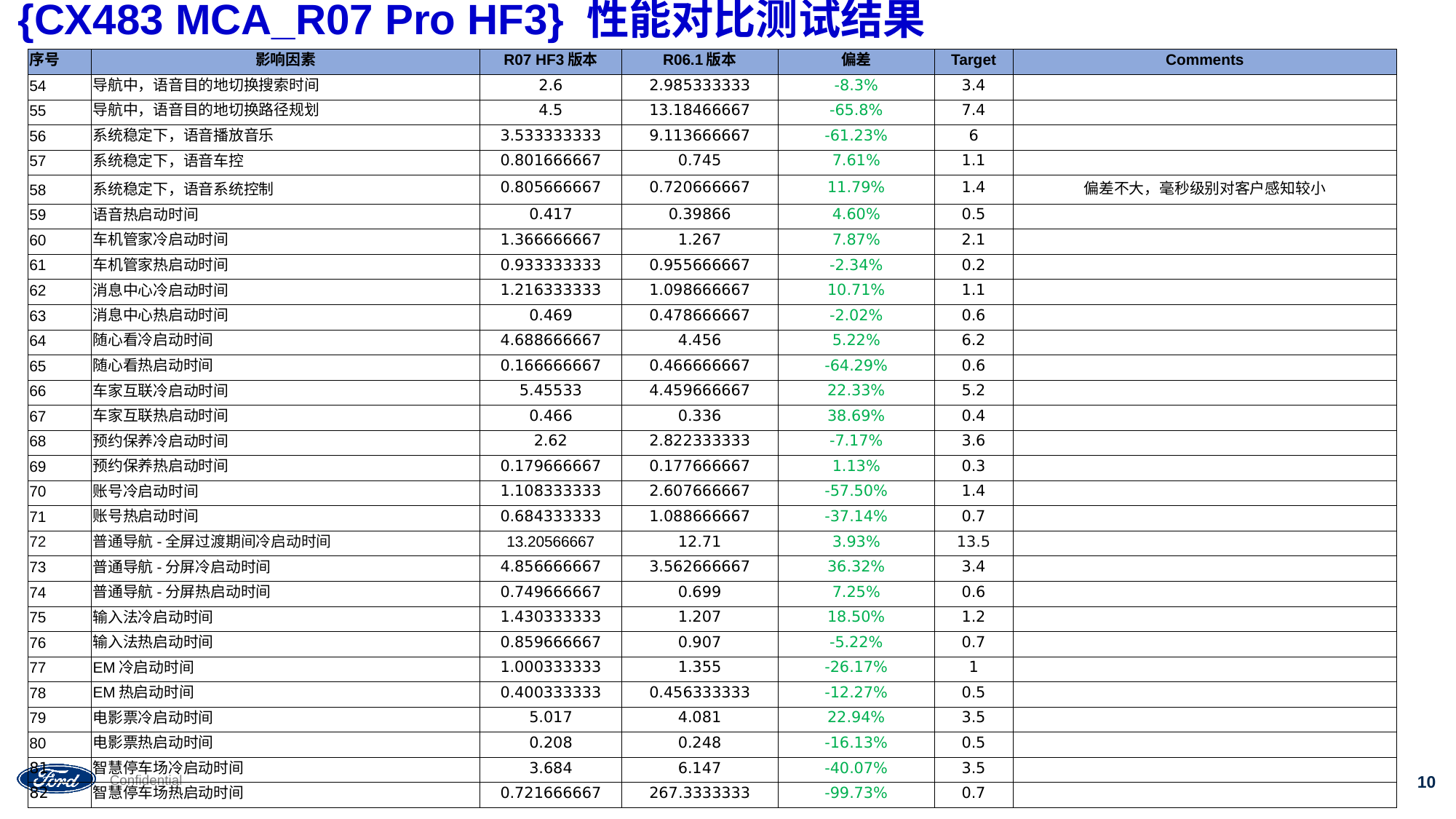

# {CX483 MCA_R07 Pro HF3} 性能对比测试结果
| 序号 | 影响因素 | R07 HF3版本 | R06.1版本 | 偏差 | Target | Comments |
| --- | --- | --- | --- | --- | --- | --- |
| 54 | 导航中，语音目的地切换搜索时间 | 2.6 | 2.985333333 | -8.3% | 3.4 |  |
| 55 | 导航中，语音目的地切换路径规划 | 4.5 | 13.18466667 | -65.8% | 7.4 |  |
| 56 | 系统稳定下，语音播放音乐 | 3.533333333 | 9.113666667 | -61.23% | 6 |  |
| 57 | 系统稳定下，语音车控 | 0.801666667 | 0.745 | 7.61% | 1.1 |  |
| 58 | 系统稳定下，语音系统控制 | 0.805666667 | 0.720666667 | 11.79% | 1.4 | 偏差不大，毫秒级别对客户感知较小 |
| 59 | 语音热启动时间 | 0.417 | 0.39866 | 4.60% | 0.5 |  |
| 60 | 车机管家冷启动时间 | 1.366666667 | 1.267 | 7.87% | 2.1 |  |
| 61 | 车机管家热启动时间 | 0.933333333 | 0.955666667 | -2.34% | 0.2 |  |
| 62 | 消息中心冷启动时间 | 1.216333333 | 1.098666667 | 10.71% | 1.1 |  |
| 63 | 消息中心热启动时间 | 0.469 | 0.478666667 | -2.02% | 0.6 |  |
| 64 | 随心看冷启动时间 | 4.688666667 | 4.456 | 5.22% | 6.2 |  |
| 65 | 随心看热启动时间 | 0.166666667 | 0.466666667 | -64.29% | 0.6 |  |
| 66 | 车家互联冷启动时间 | 5.45533 | 4.459666667 | 22.33% | 5.2 |  |
| 67 | 车家互联热启动时间 | 0.466 | 0.336 | 38.69% | 0.4 |  |
| 68 | 预约保养冷启动时间 | 2.62 | 2.822333333 | -7.17% | 3.6 |  |
| 69 | 预约保养热启动时间 | 0.179666667 | 0.177666667 | 1.13% | 0.3 |  |
| 70 | 账号冷启动时间 | 1.108333333 | 2.607666667 | -57.50% | 1.4 |  |
| 71 | 账号热启动时间 | 0.684333333 | 1.088666667 | -37.14% | 0.7 |  |
| 72 | 普通导航-全屏过渡期间冷启动时间 | 13.20566667 | 12.71 | 3.93% | 13.5 |  |
| 73 | 普通导航-分屏冷启动时间 | 4.856666667 | 3.562666667 | 36.32% | 3.4 |  |
| 74 | 普通导航-分屏热启动时间 | 0.749666667 | 0.699 | 7.25% | 0.6 |  |
| 75 | 输入法冷启动时间 | 1.430333333 | 1.207 | 18.50% | 1.2 |  |
| 76 | 输入法热启动时间 | 0.859666667 | 0.907 | -5.22% | 0.7 |  |
| 77 | EM冷启动时间 | 1.000333333 | 1.355 | -26.17% | 1 |  |
| 78 | EM热启动时间 | 0.400333333 | 0.456333333 | -12.27% | 0.5 |  |
| 79 | 电影票冷启动时间 | 5.017 | 4.081 | 22.94% | 3.5 |  |
| 80 | 电影票热启动时间 | 0.208 | 0.248 | -16.13% | 0.5 |  |
| 81 | 智慧停车场冷启动时间 | 3.684 | 6.147 | -40.07% | 3.5 |  |
| 82 | 智慧停车场热启动时间 | 0.721666667 | 267.3333333 | -99.73% | 0.7 |  |